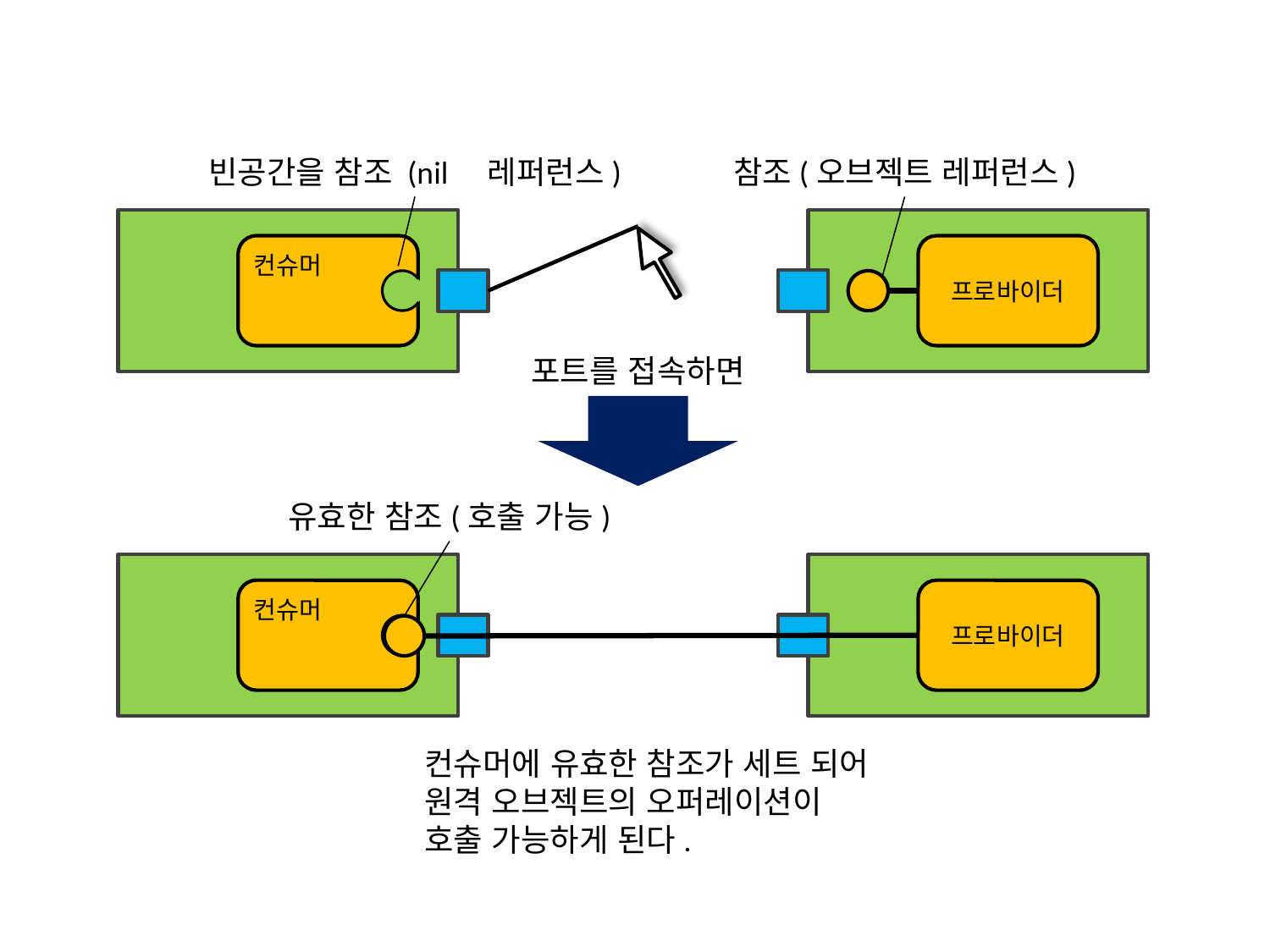

빈공간을 참조 (nil　레퍼런스)
참조(오브젝트 레퍼런스)

프로바이더
컨슈머

포트를 접속하면

유효한 참조(호출 가능)

프로바이더
컨슈머

컨슈머에 유효한 참조가 세트 되어
원격 오브젝트의 오퍼레이션이
호출 가능하게 된다.